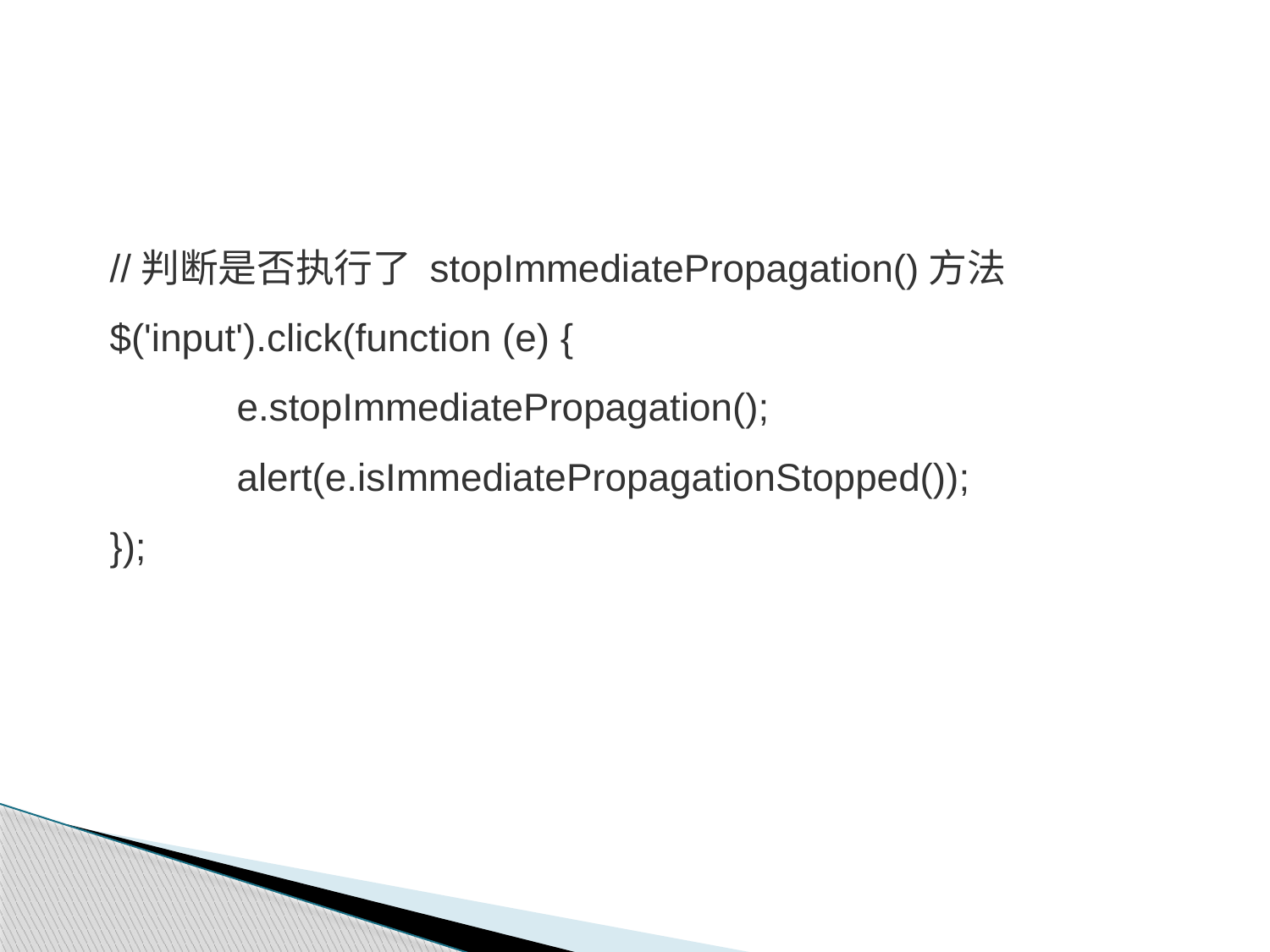

//判断是否执行了 stopImmediatePropagation()方法
$('input').click(function (e) {
	e.stopImmediatePropagation();
	alert(e.isImmediatePropagationStopped());
});